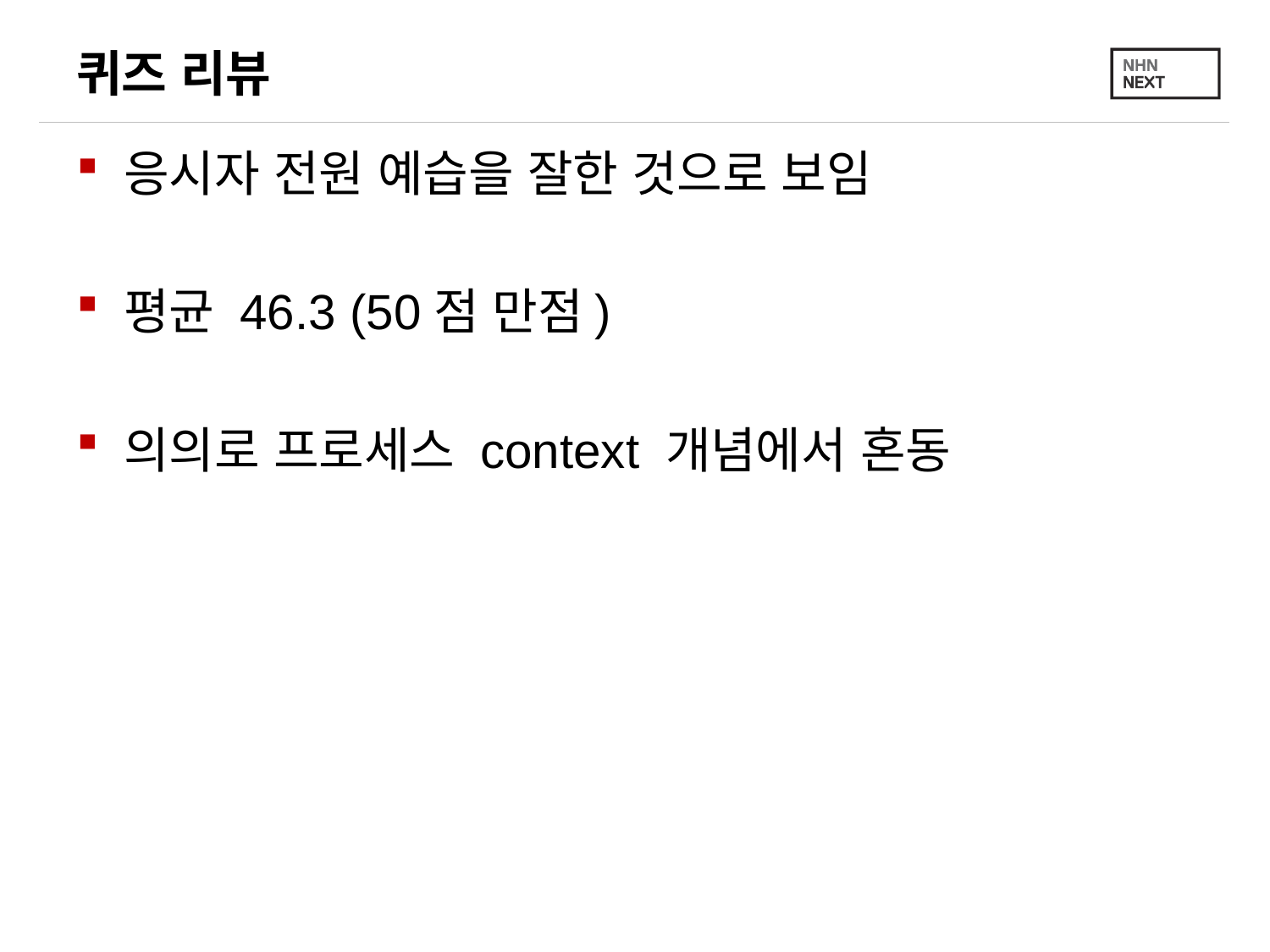

# 퀴즈 리뷰
응시자 전원 예습을 잘한 것으로 보임

평균 46.3 (50점 만점)

의의로 프로세스 context 개념에서 혼동